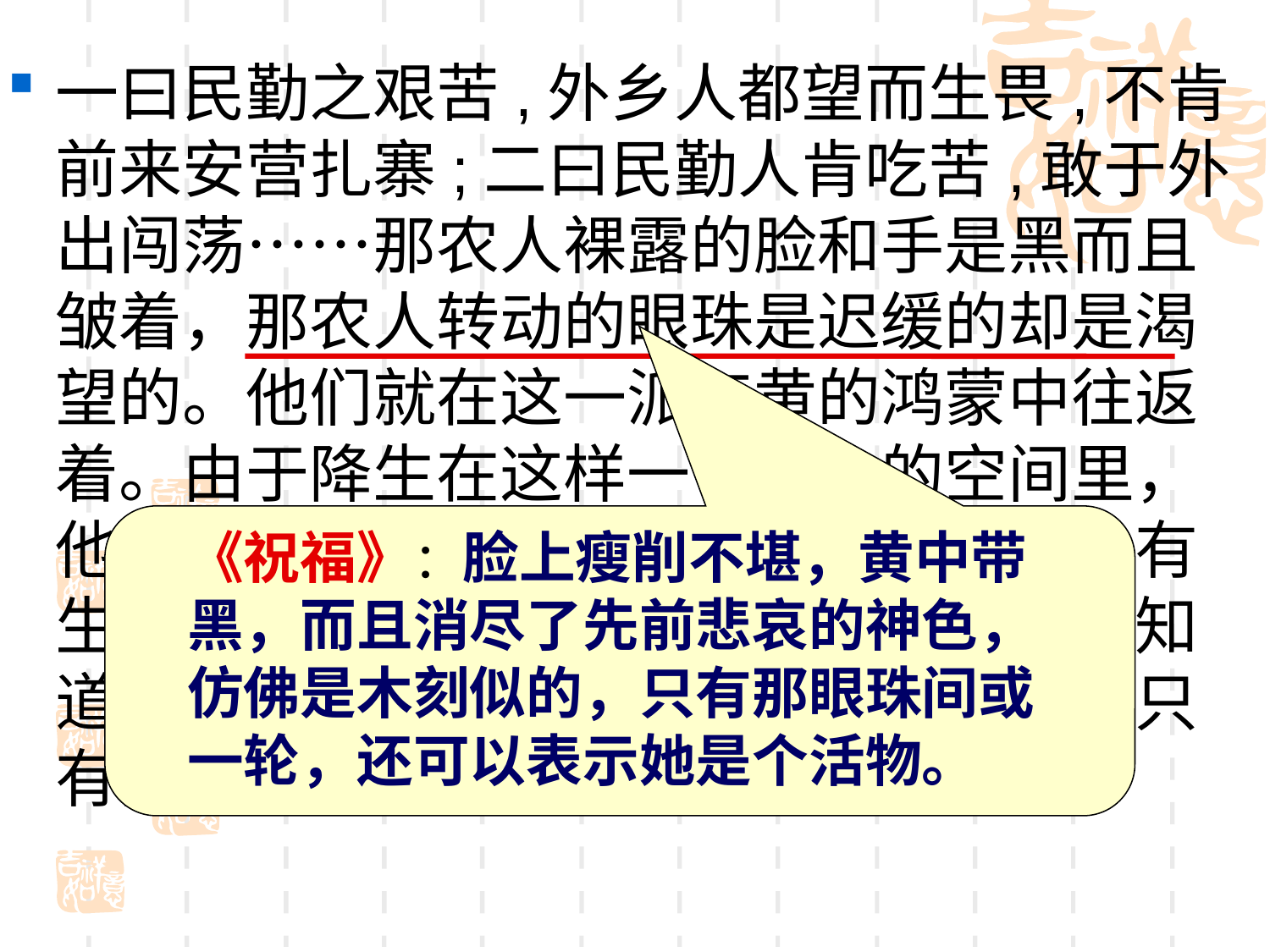

一曰民勤之艰苦,外乡人都望而生畏,不肯前来安营扎寨;二曰民勤人肯吃苦,敢于外出闯荡……那农人裸露的脸和手是黑而且皱着，那农人转动的眼珠是迟缓的却是渴望的。他们就在这一派灰黄的鸿蒙中往返着。由于降生在这样一个巨大的空间里，他们已无所谓大。由于生存这样一块没有生迹的土地上，他们亦无所谓无。他们知道属于自己的只有一个：要想活下去，只有向命运抗争。

《祝福》：脸上瘦削不堪，黄中带黑，而且消尽了先前悲哀的神色，仿佛是木刻似的，只有那眼珠间或一轮，还可以表示她是个活物。